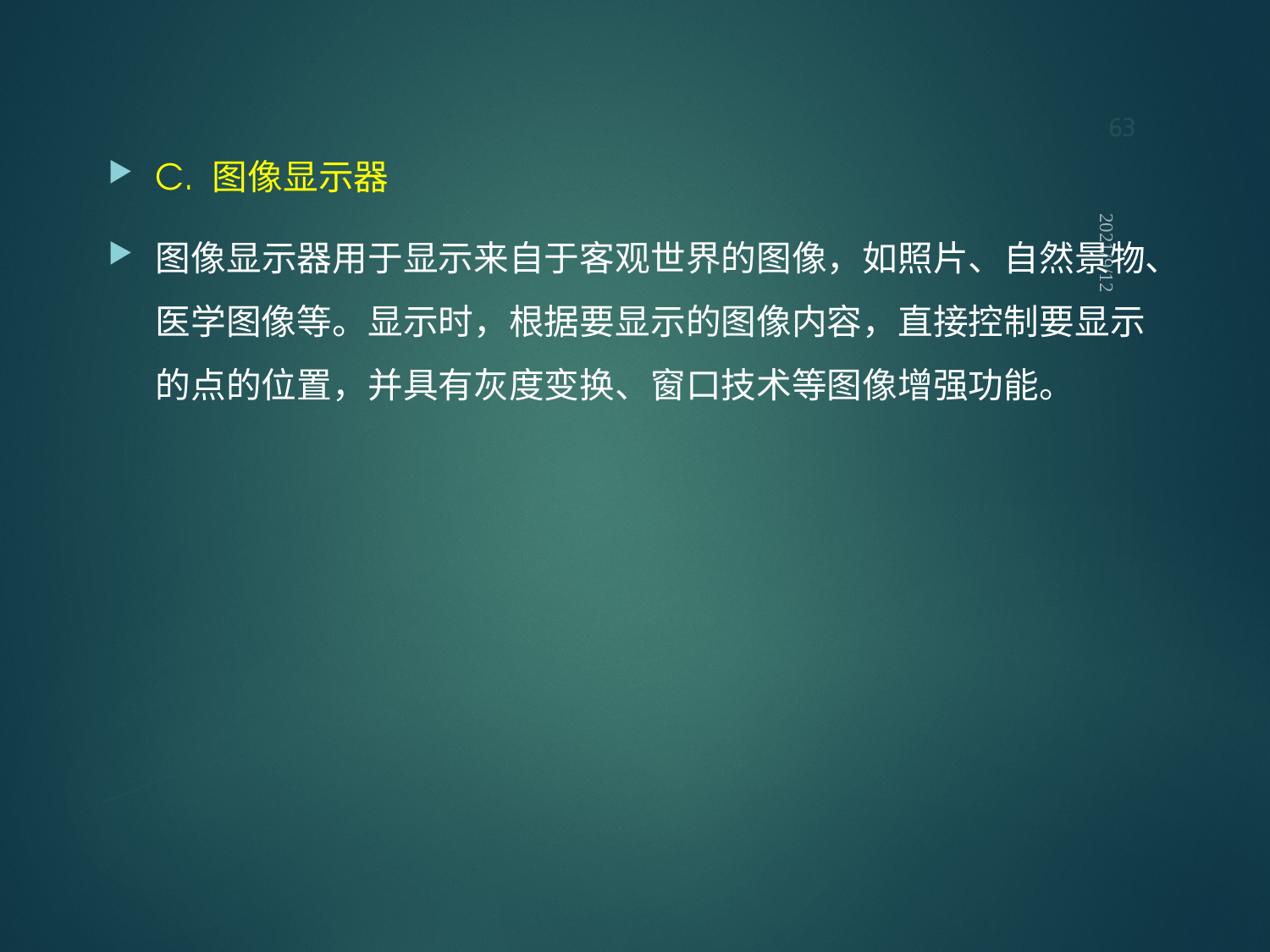

63
C. 图像显示器
图像显示器用于显示来自于客观世界的图像，如照片、自然景物、医学图像等。显示时，根据要显示的图像内容，直接控制要显示的点的位置，并具有灰度变换、窗口技术等图像增强功能。
2021/9/12